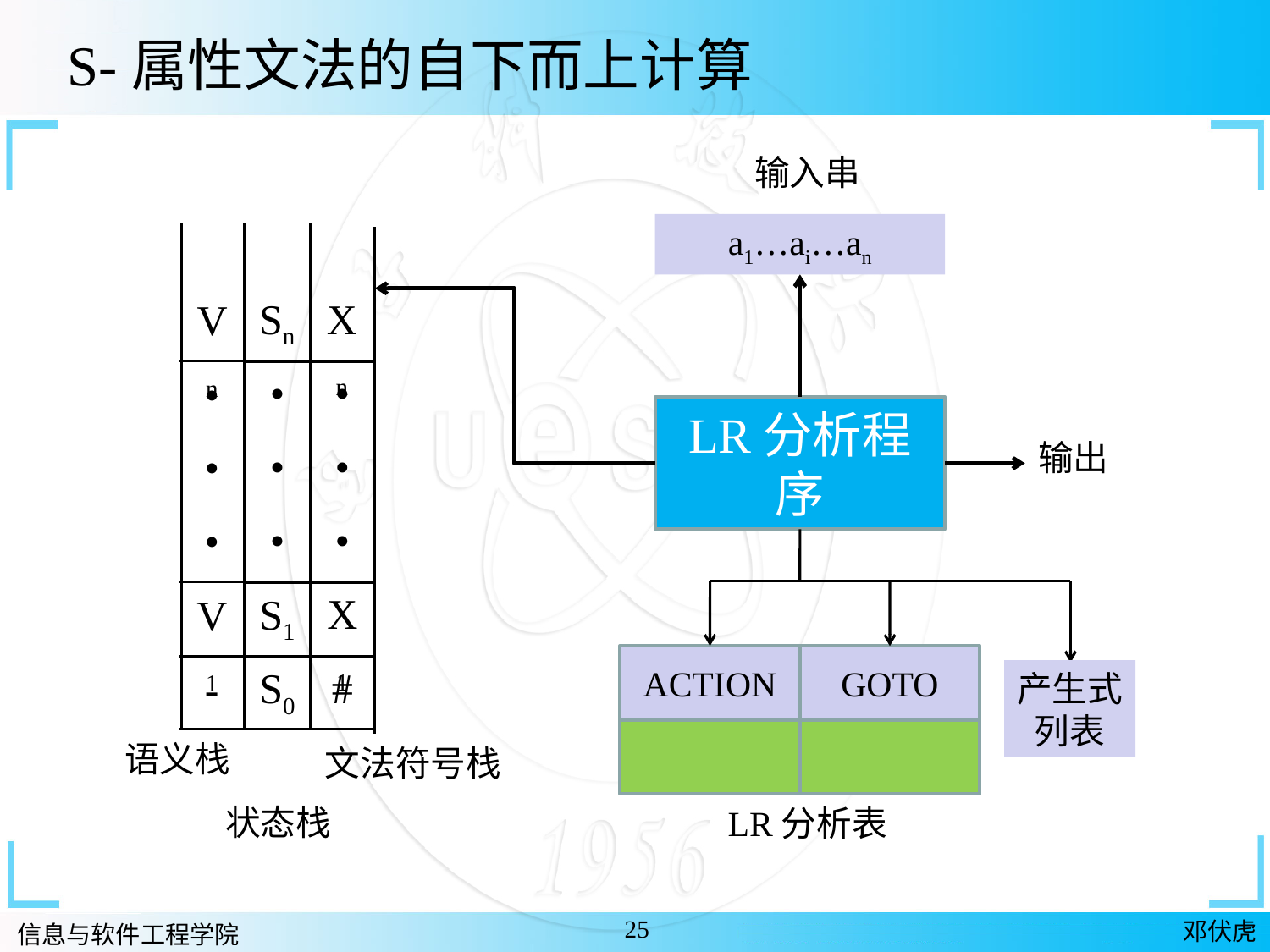

S-属性文法的自下而上计算

输入串
a1…ai…an
Xn
Sn
Vn
•
•
•
LR分析程序
输出
•
•
•
•
•
•
X1
S1
V1
ACTION
GOTO
S0
#
-
产生式
列表

语义栈
文法符号栈
状态栈
LR分析表
25
邓伏虎
信息与软件工程学院